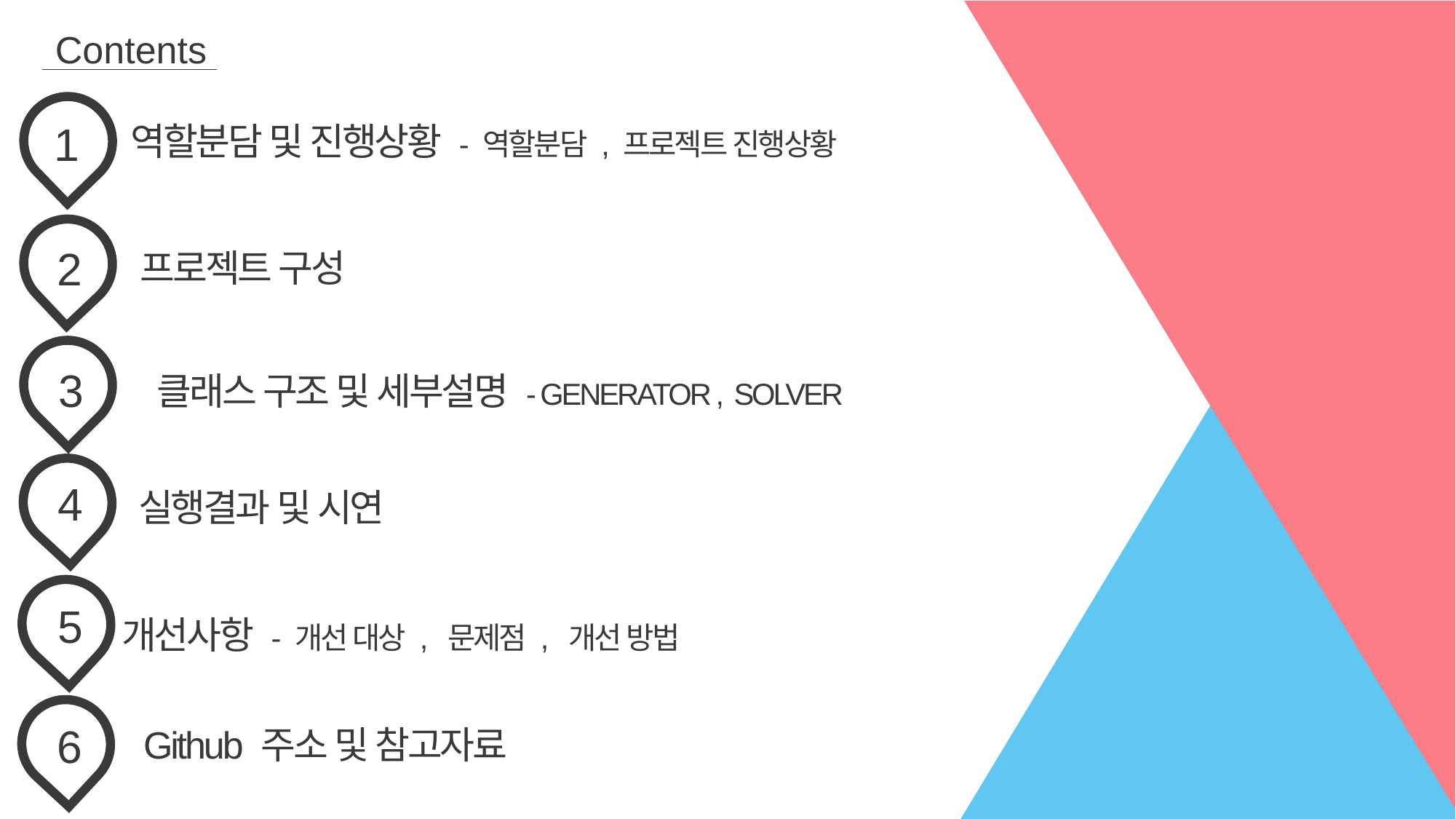

Contents

 1
역할분담 및 진행상황 - 역할분담 , 프로젝트 진행상황

프로젝트 구성
클래스 구조 및 세부설명 - GENERATOR ,  SOLVER

개선사항 - 개선 대상 ,  문제점 ,  개선 방법

 2

 3

 4
실행결과 및 시연

 5

 6
Github 주소 및 참고자료